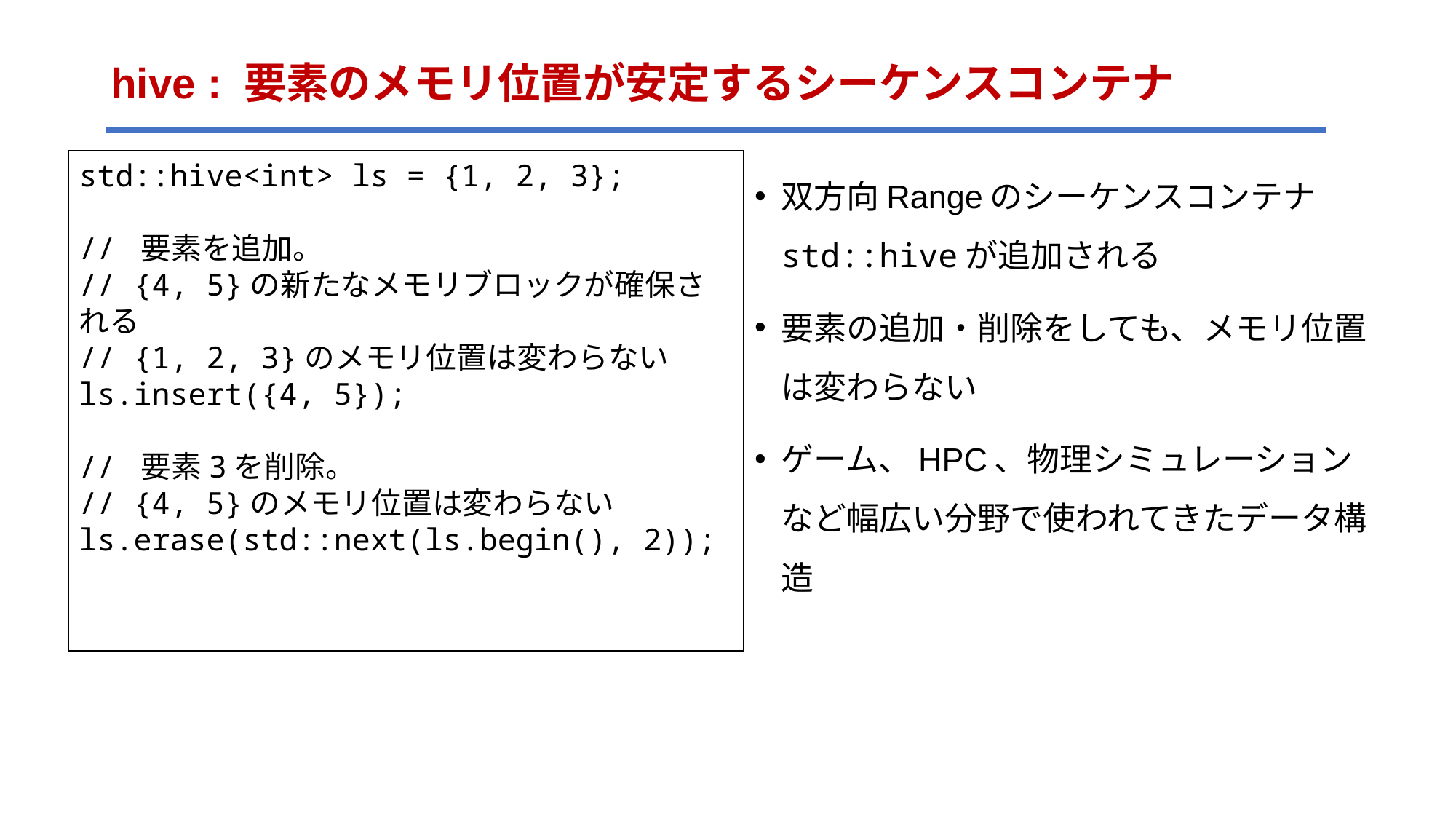

# hive : 要素のメモリ位置が安定するシーケンスコンテナ
std::hive<int> ls = {1, 2, 3};

// 要素を追加。
// {4, 5}の新たなメモリブロックが確保される
// {1, 2, 3}のメモリ位置は変わらない
ls.insert({4, 5});

// 要素3を削除。
// {4, 5}のメモリ位置は変わらない
ls.erase(std::next(ls.begin(), 2));
双方向Rangeのシーケンスコンテナstd::hiveが追加される
要素の追加・削除をしても、メモリ位置は変わらない
ゲーム、HPC、物理シミュレーションなど幅広い分野で使われてきたデータ構造